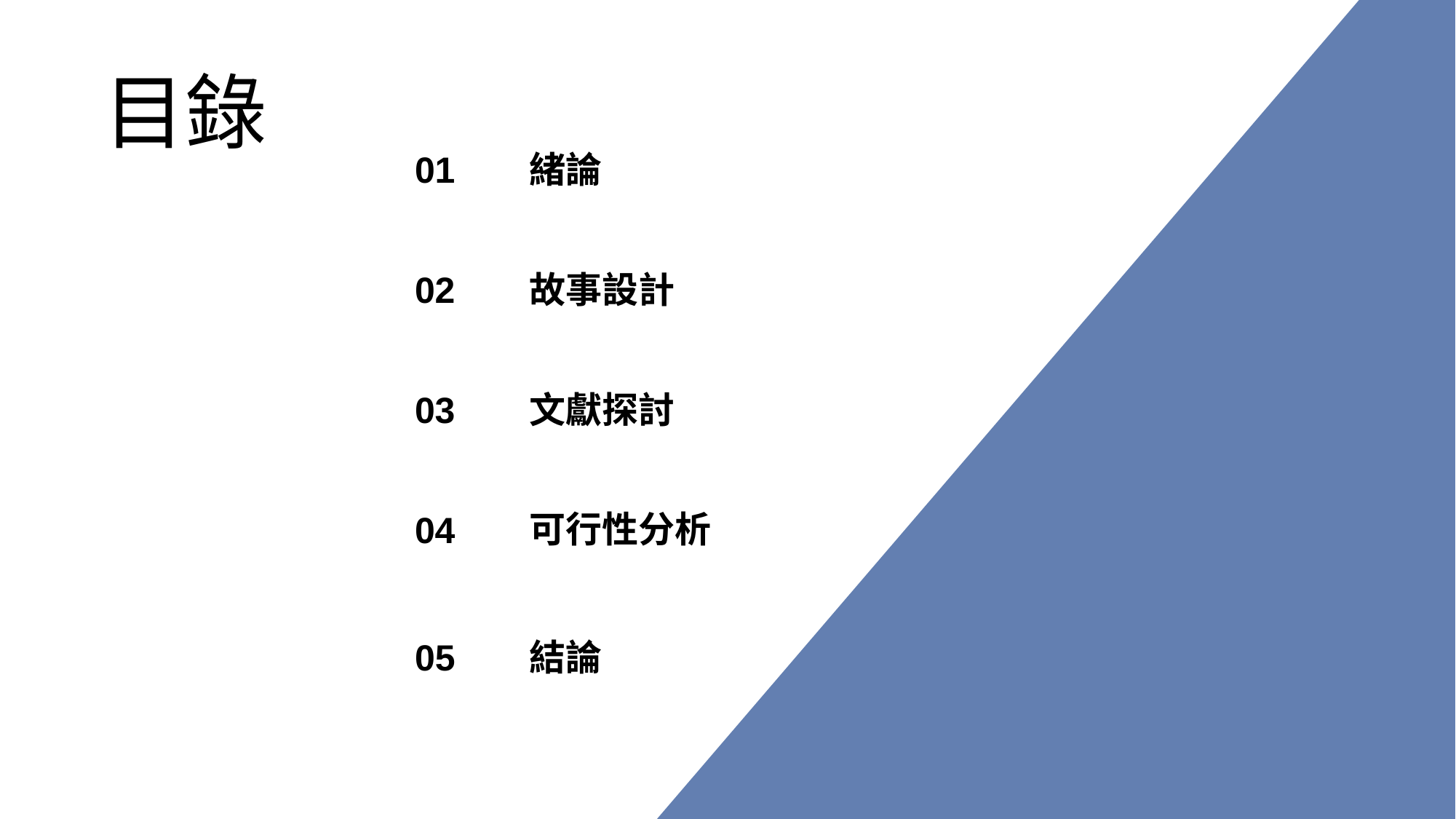

目錄

01
緒論

02
故事設計

03
文獻探討

可行性分析
04

05
結論